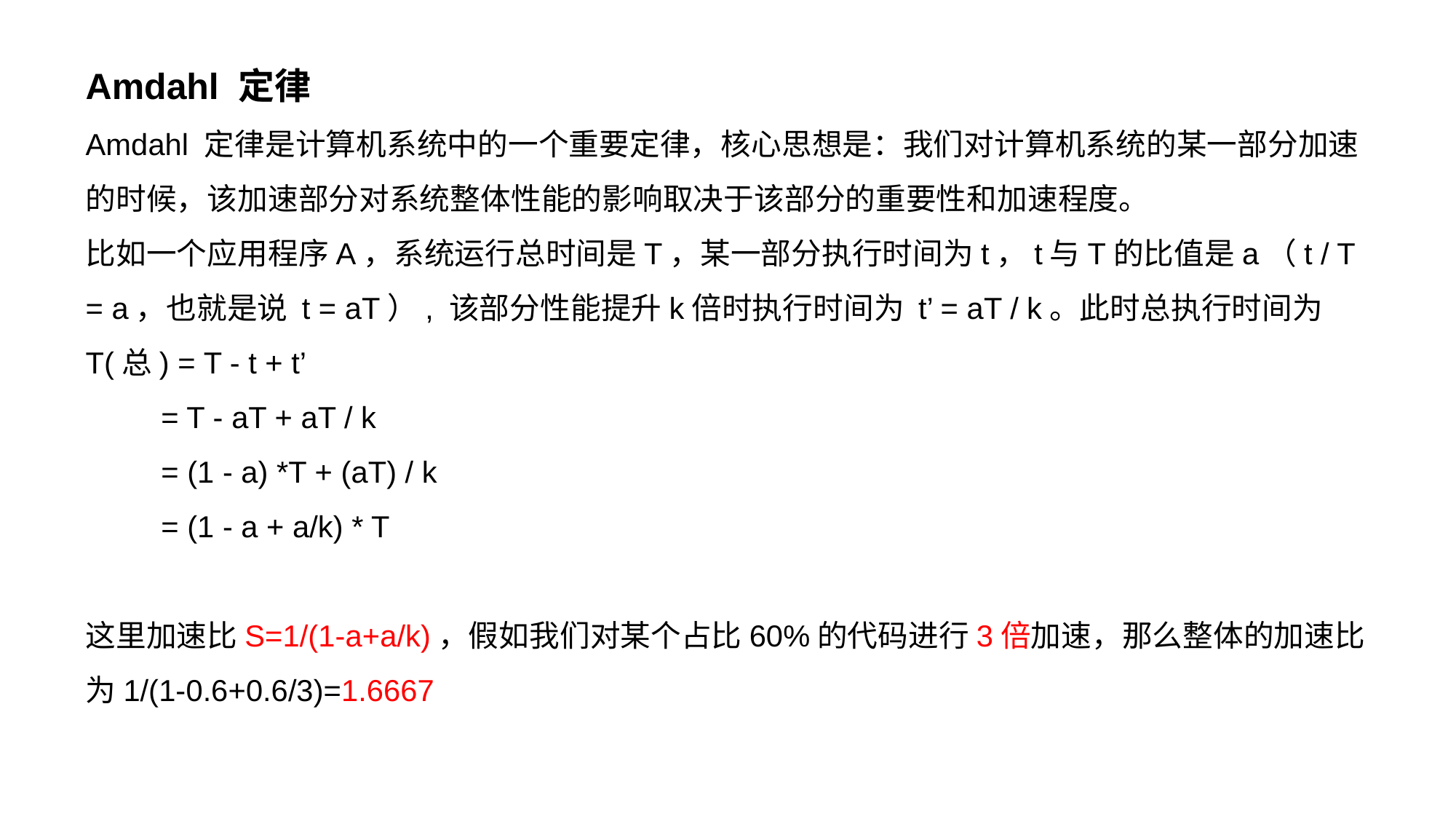

BBAAD9C20180234D78A0072836F0B18012B9B20410B73BB0ADD98E35B1C82B55AB43B038D1683B0022C92508C846A0EBA9F921AA11D03B311BBFC2FE787E2BD524FCCCAD572CB647848F2D676FA24A9697DCE3B777AF5F279816B19F2FEFDC48DC862B972E3
Amdahl 定律
Amdahl 定律是计算机系统中的一个重要定律，核心思想是：我们对计算机系统的某一部分加速的时候，该加速部分对系统整体性能的影响取决于该部分的重要性和加速程度。
比如一个应用程序A，系统运行总时间是T，某一部分执行时间为t，t与T的比值是a（t / T = a，也就是说 t = aT）, 该部分性能提升k倍时执行时间为 t’ = aT / k。此时总执行时间为
T(总) = T - t + t’
         = T - aT + aT / k
         = (1 - a) *T + (aT) / k
         = (1 - a + a/k) * T

这里加速比S=1/(1-a+a/k)，假如我们对某个占比60%的代码进行3倍加速，那么整体的加速比为1/(1-0.6+0.6/3)=1.6667